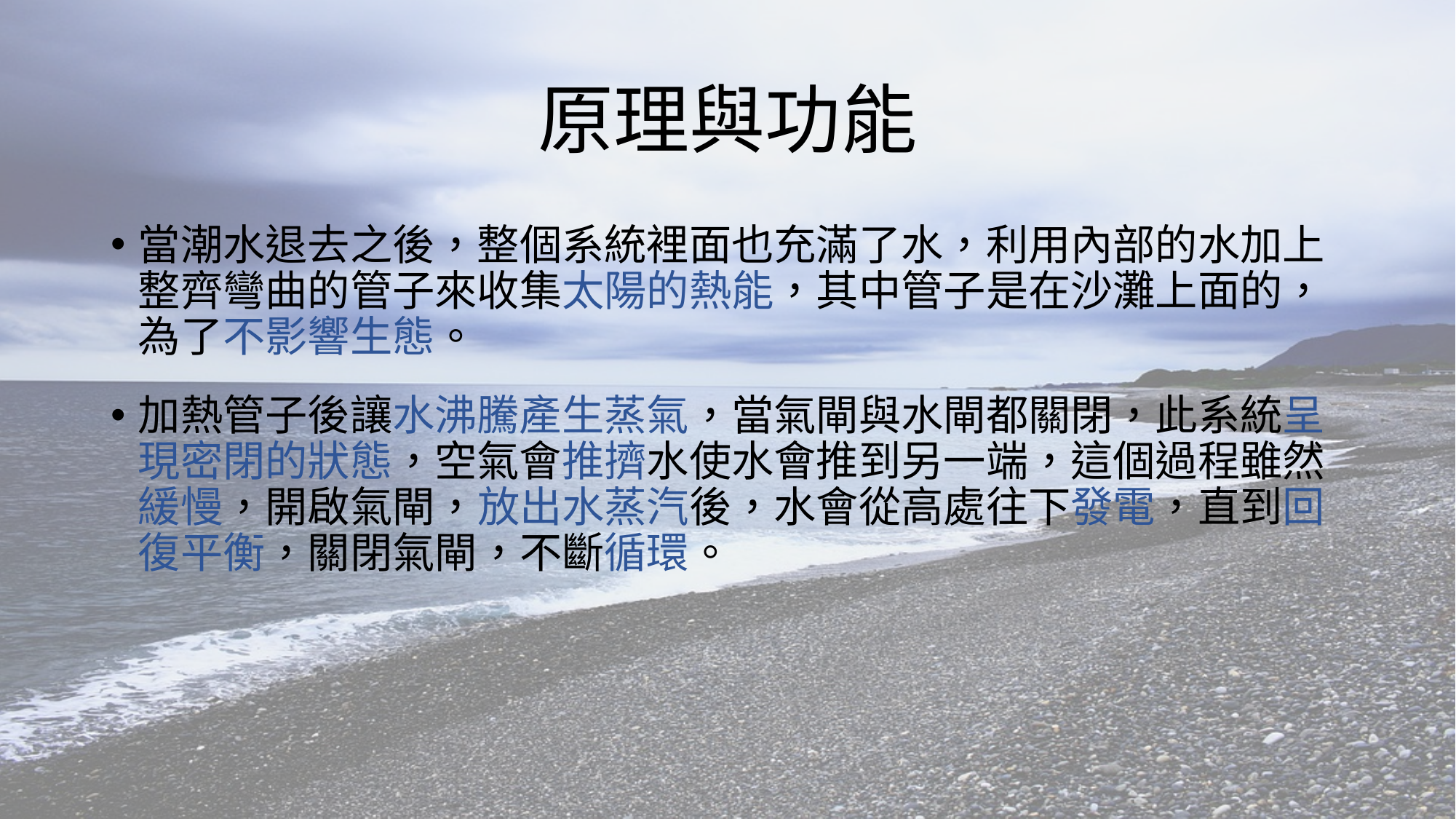

# 原理與功能
當潮水退去之後，整個系統裡面也充滿了水，利用內部的水加上整齊彎曲的管子來收集太陽的熱能，其中管子是在沙灘上面的，為了不影響生態。
加熱管子後讓水沸騰產生蒸氣，當氣閘與水閘都關閉，此系統呈現密閉的狀態，空氣會推擠水使水會推到另一端，這個過程雖然緩慢，開啟氣閘，放出水蒸汽後，水會從高處往下發電，直到回復平衡，關閉氣閘，不斷循環。